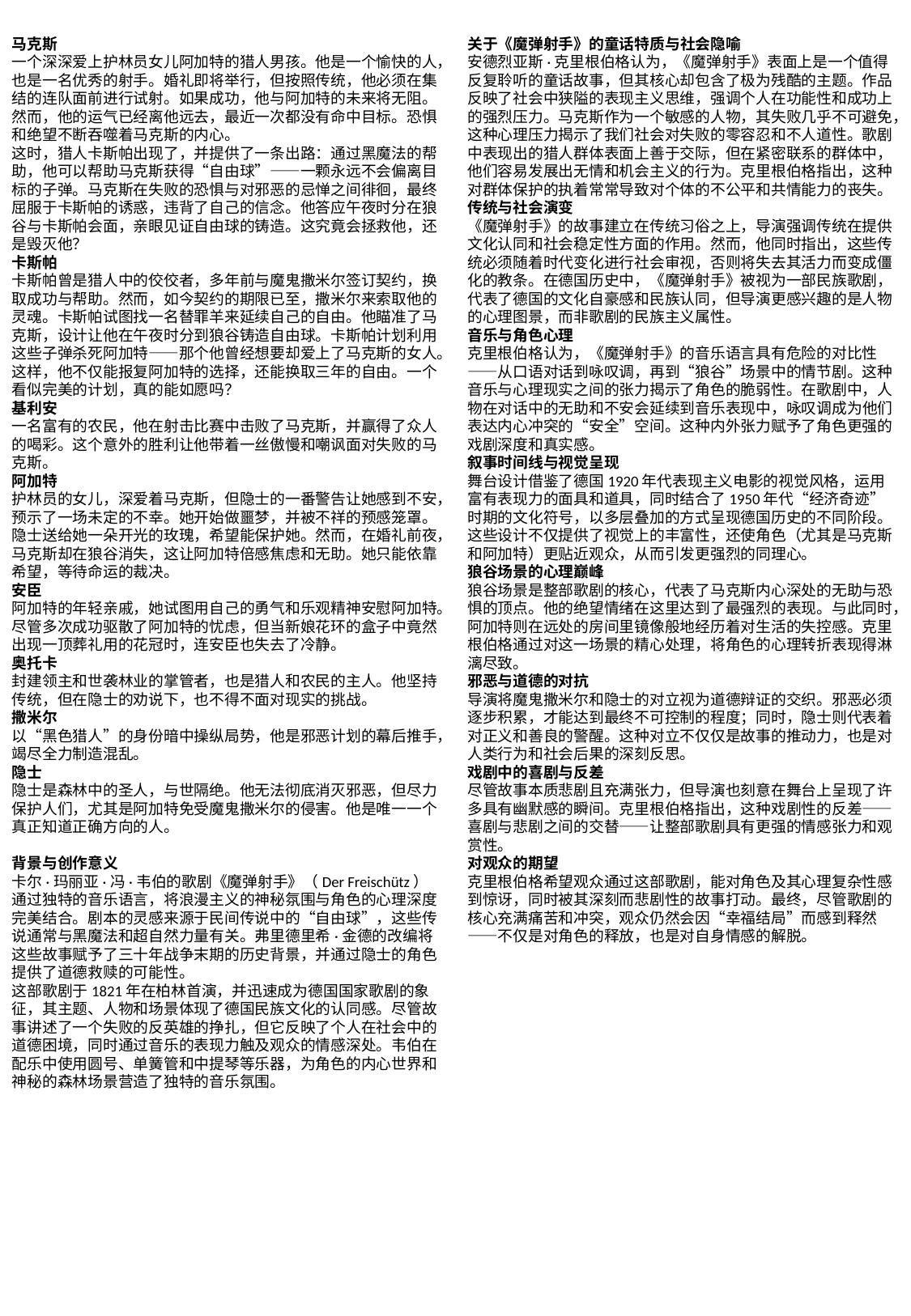

马克斯
一个深深爱上护林员女儿阿加特的猎人男孩。他是一个愉快的人，也是一名优秀的射手。婚礼即将举行，但按照传统，他必须在集结的连队面前进行试射。如果成功，他与阿加特的未来将无阻。然而，他的运气已经离他远去，最近一次都没有命中目标。恐惧和绝望不断吞噬着马克斯的内心。
这时，猎人卡斯帕出现了，并提供了一条出路：通过黑魔法的帮助，他可以帮助马克斯获得“自由球”——一颗永远不会偏离目标的子弹。马克斯在失败的恐惧与对邪恶的忌惮之间徘徊，最终屈服于卡斯帕的诱惑，违背了自己的信念。他答应午夜时分在狼谷与卡斯帕会面，亲眼见证自由球的铸造。这究竟会拯救他，还是毁灭他？
卡斯帕
卡斯帕曾是猎人中的佼佼者，多年前与魔鬼撒米尔签订契约，换取成功与帮助。然而，如今契约的期限已至，撒米尔来索取他的灵魂。卡斯帕试图找一名替罪羊来延续自己的自由。他瞄准了马克斯，设计让他在午夜时分到狼谷铸造自由球。卡斯帕计划利用这些子弹杀死阿加特——那个他曾经想要却爱上了马克斯的女人。这样，他不仅能报复阿加特的选择，还能换取三年的自由。一个看似完美的计划，真的能如愿吗？
基利安
一名富有的农民，他在射击比赛中击败了马克斯，并赢得了众人的喝彩。这个意外的胜利让他带着一丝傲慢和嘲讽面对失败的马克斯。
阿加特
护林员的女儿，深爱着马克斯，但隐士的一番警告让她感到不安，预示了一场未定的不幸。她开始做噩梦，并被不祥的预感笼罩。隐士送给她一朵开光的玫瑰，希望能保护她。然而，在婚礼前夜，马克斯却在狼谷消失，这让阿加特倍感焦虑和无助。她只能依靠希望，等待命运的裁决。
安臣
阿加特的年轻亲戚，她试图用自己的勇气和乐观精神安慰阿加特。尽管多次成功驱散了阿加特的忧虑，但当新娘花环的盒子中竟然出现一顶葬礼用的花冠时，连安臣也失去了冷静。
奥托卡
封建领主和世袭林业的掌管者，也是猎人和农民的主人。他坚持传统，但在隐士的劝说下，也不得不面对现实的挑战。
撒米尔
以“黑色猎人”的身份暗中操纵局势，他是邪恶计划的幕后推手，竭尽全力制造混乱。
隐士
隐士是森林中的圣人，与世隔绝。他无法彻底消灭邪恶，但尽力保护人们，尤其是阿加特免受魔鬼撒米尔的侵害。他是唯一一个真正知道正确方向的人。

背景与创作意义
卡尔·玛丽亚·冯·韦伯的歌剧《魔弹射手》（Der Freischütz）通过独特的音乐语言，将浪漫主义的神秘氛围与角色的心理深度完美结合。剧本的灵感来源于民间传说中的“自由球”，这些传说通常与黑魔法和超自然力量有关。弗里德里希·金德的改编将这些故事赋予了三十年战争末期的历史背景，并通过隐士的角色提供了道德救赎的可能性。
这部歌剧于1821年在柏林首演，并迅速成为德国国家歌剧的象征，其主题、人物和场景体现了德国民族文化的认同感。尽管故事讲述了一个失败的反英雄的挣扎，但它反映了个人在社会中的道德困境，同时通过音乐的表现力触及观众的情感深处。韦伯在配乐中使用圆号、单簧管和中提琴等乐器，为角色的内心世界和神秘的森林场景营造了独特的音乐氛围。

关于《魔弹射手》的童话特质与社会隐喻
安德烈亚斯·克里根伯格认为，《魔弹射手》表面上是一个值得反复聆听的童话故事，但其核心却包含了极为残酷的主题。作品反映了社会中狭隘的表现主义思维，强调个人在功能性和成功上的强烈压力。马克斯作为一个敏感的人物，其失败几乎不可避免，这种心理压力揭示了我们社会对失败的零容忍和不人道性。歌剧中表现出的猎人群体表面上善于交际，但在紧密联系的群体中，他们容易发展出无情和机会主义的行为。克里根伯格指出，这种对群体保护的执着常常导致对个体的不公平和共情能力的丧失。
传统与社会演变
《魔弹射手》的故事建立在传统习俗之上，导演强调传统在提供文化认同和社会稳定性方面的作用。然而，他同时指出，这些传统必须随着时代变化进行社会审视，否则将失去其活力而变成僵化的教条。在德国历史中，《魔弹射手》被视为一部民族歌剧，代表了德国的文化自豪感和民族认同，但导演更感兴趣的是人物的心理图景，而非歌剧的民族主义属性。
音乐与角色心理
克里根伯格认为，《魔弹射手》的音乐语言具有危险的对比性——从口语对话到咏叹调，再到“狼谷”场景中的情节剧。这种音乐与心理现实之间的张力揭示了角色的脆弱性。在歌剧中，人物在对话中的无助和不安会延续到音乐表现中，咏叹调成为他们表达内心冲突的“安全”空间。这种内外张力赋予了角色更强的戏剧深度和真实感。
叙事时间线与视觉呈现
舞台设计借鉴了德国1920年代表现主义电影的视觉风格，运用富有表现力的面具和道具，同时结合了1950年代“经济奇迹”时期的文化符号，以多层叠加的方式呈现德国历史的不同阶段。这些设计不仅提供了视觉上的丰富性，还使角色（尤其是马克斯和阿加特）更贴近观众，从而引发更强烈的同理心。
狼谷场景的心理巅峰
狼谷场景是整部歌剧的核心，代表了马克斯内心深处的无助与恐惧的顶点。他的绝望情绪在这里达到了最强烈的表现。与此同时，阿加特则在远处的房间里镜像般地经历着对生活的失控感。克里根伯格通过对这一场景的精心处理，将角色的心理转折表现得淋漓尽致。
邪恶与道德的对抗
导演将魔鬼撒米尔和隐士的对立视为道德辩证的交织。邪恶必须逐步积累，才能达到最终不可控制的程度；同时，隐士则代表着对正义和善良的警醒。这种对立不仅仅是故事的推动力，也是对人类行为和社会后果的深刻反思。
戏剧中的喜剧与反差
尽管故事本质悲剧且充满张力，但导演也刻意在舞台上呈现了许多具有幽默感的瞬间。克里根伯格指出，这种戏剧性的反差——喜剧与悲剧之间的交替——让整部歌剧具有更强的情感张力和观赏性。
对观众的期望
克里根伯格希望观众通过这部歌剧，能对角色及其心理复杂性感到惊讶，同时被其深刻而悲剧性的故事打动。最终，尽管歌剧的核心充满痛苦和冲突，观众仍然会因“幸福结局”而感到释然——不仅是对角色的释放，也是对自身情感的解脱。